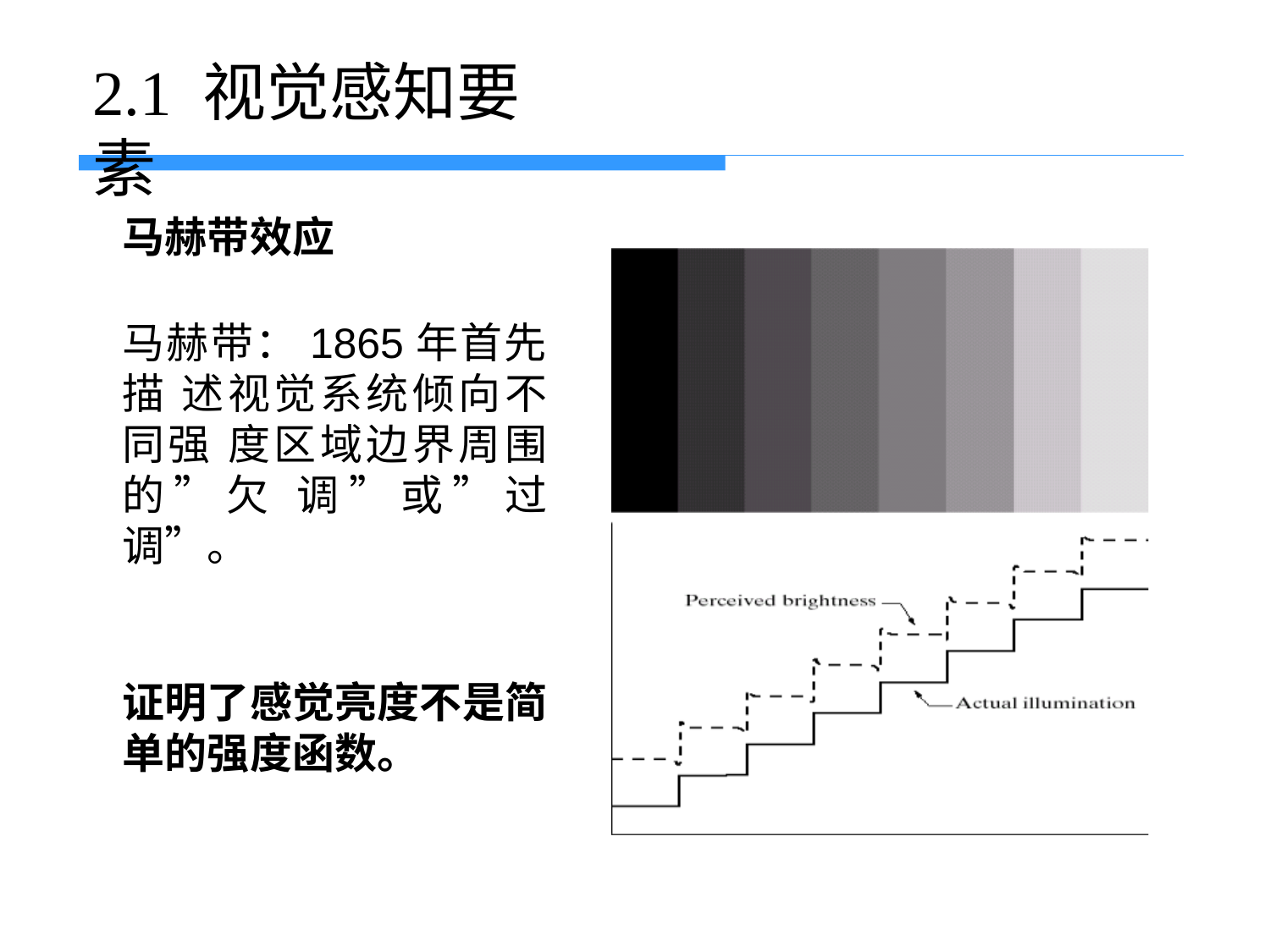

# 2.1 视觉感知要素
马赫带效应

马赫带：1865年首先描 述视觉系统倾向不同强 度区域边界周围的”欠 调”或”过调”。

证明了感觉亮度不是简单的强度函数。